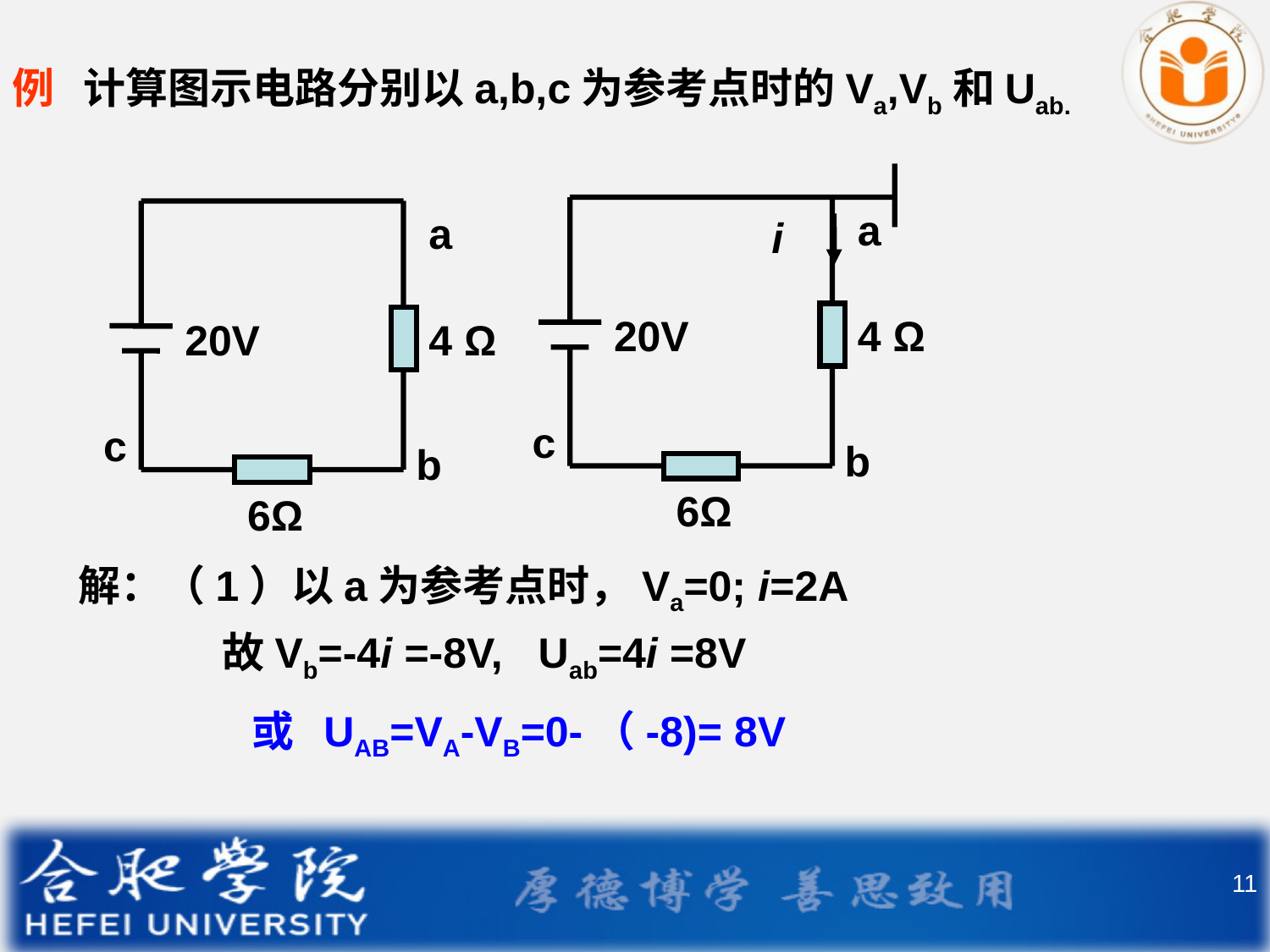

例   计算图示电路分别以a,b,c为参考点时的Va,Vb和Uab.

20V

4 Ω

6Ω
a
c
b

i

20V

4 Ω

6Ω
a
c
b
解：（1）以a为参考点时，Va=0; i=2A
故Vb=-4i =-8V,   Uab=4i =8V
或  UAB=VA-VB=0-（-8)= 8V
11